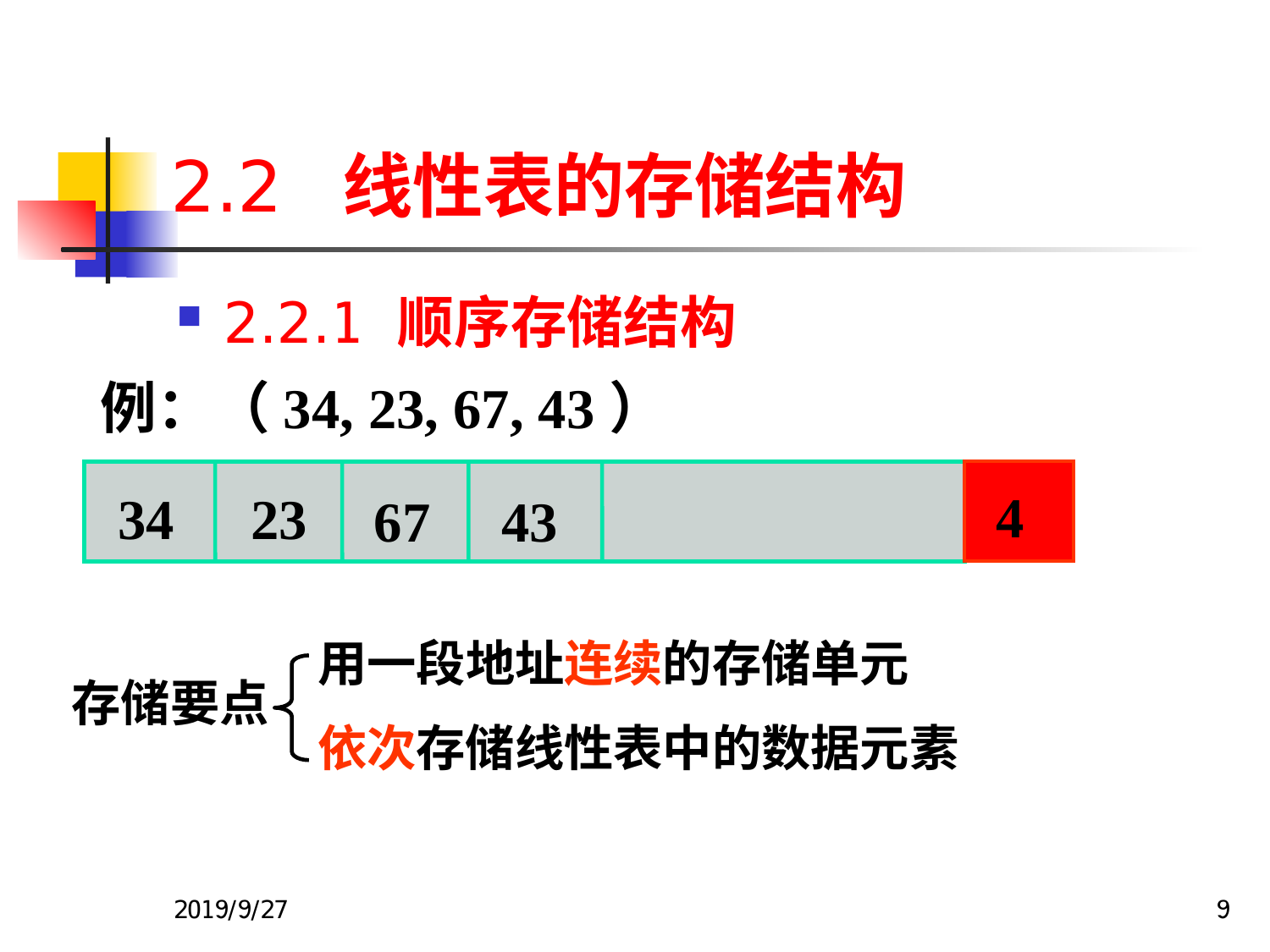

# 2.2  线性表的存储结构
2.2.1 顺序存储结构
例：（34, 23, 67, 43）
 4

34
23
67
43
用一段地址连续的存储单元

依次存储线性表中的数据元素

存储要点
2019/9/27
9